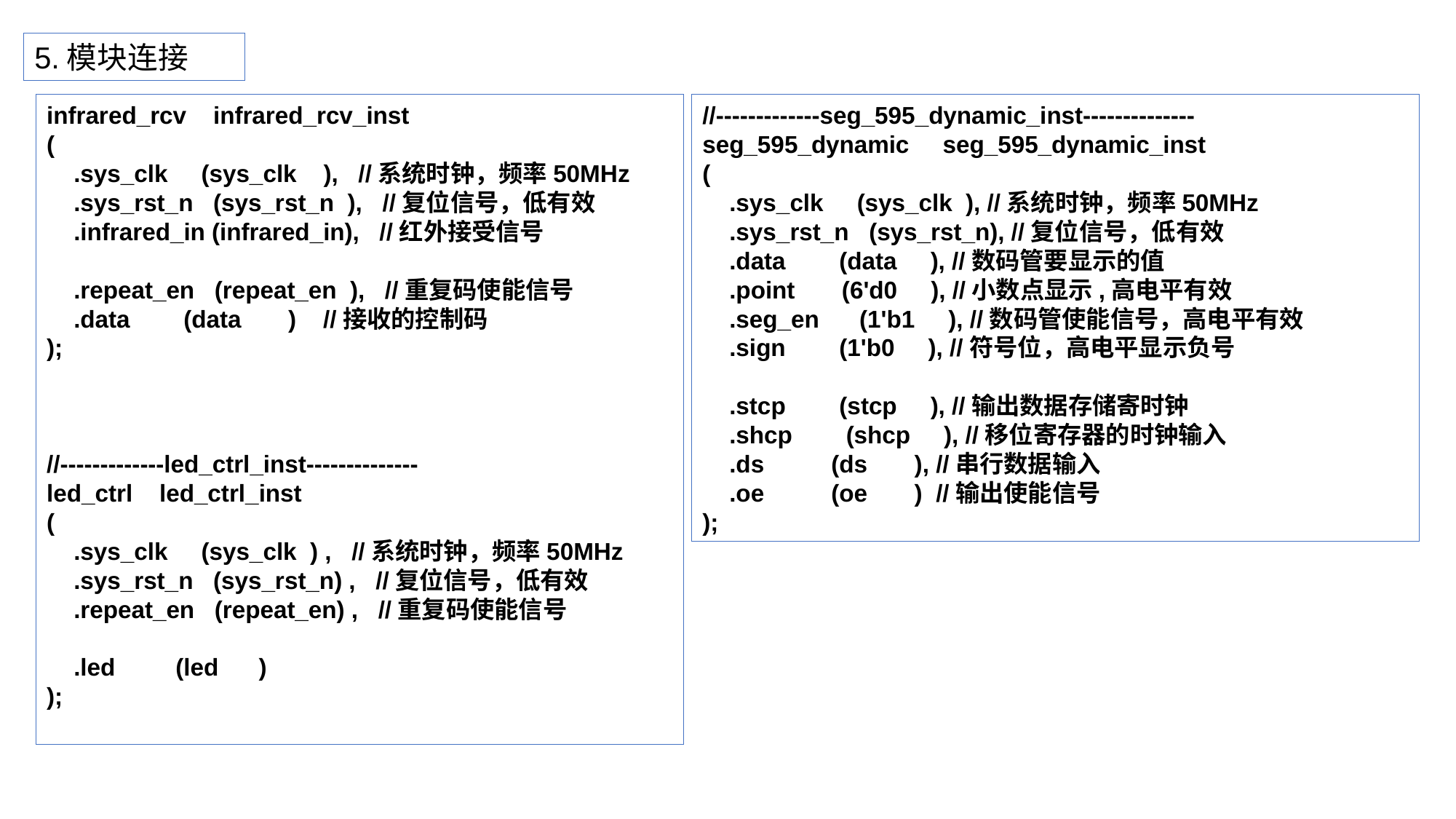

5.模块连接
infrared_rcv    infrared_rcv_inst
(
    .sys_clk     (sys_clk    ),   //系统时钟，频率50MHz
    .sys_rst_n   (sys_rst_n  ),   //复位信号，低有效
    .infrared_in (infrared_in),   //红外接受信号

    .repeat_en   (repeat_en  ),   //重复码使能信号
    .data        (data       )    //接收的控制码
);

//-------------led_ctrl_inst--------------
led_ctrl    led_ctrl_inst
(
    .sys_clk     (sys_clk  ) ,   //系统时钟，频率50MHz
    .sys_rst_n   (sys_rst_n) ,   //复位信号，低有效
    .repeat_en   (repeat_en) ,   //重复码使能信号

    .led         (led      )
);

//-------------seg_595_dynamic_inst--------------
seg_595_dynamic     seg_595_dynamic_inst
(
    .sys_clk     (sys_clk  ), //系统时钟，频率50MHz
    .sys_rst_n   (sys_rst_n), //复位信号，低有效
    .data        (data     ), //数码管要显示的值
    .point       (6'd0     ), //小数点显示,高电平有效
    .seg_en      (1'b1     ), //数码管使能信号，高电平有效
    .sign        (1'b0     ), //符号位，高电平显示负号

    .stcp        (stcp     ), //输出数据存储寄时钟
    .shcp        (shcp     ), //移位寄存器的时钟输入
    .ds          (ds       ), //串行数据输入
    .oe          (oe       )  //输出使能信号
);